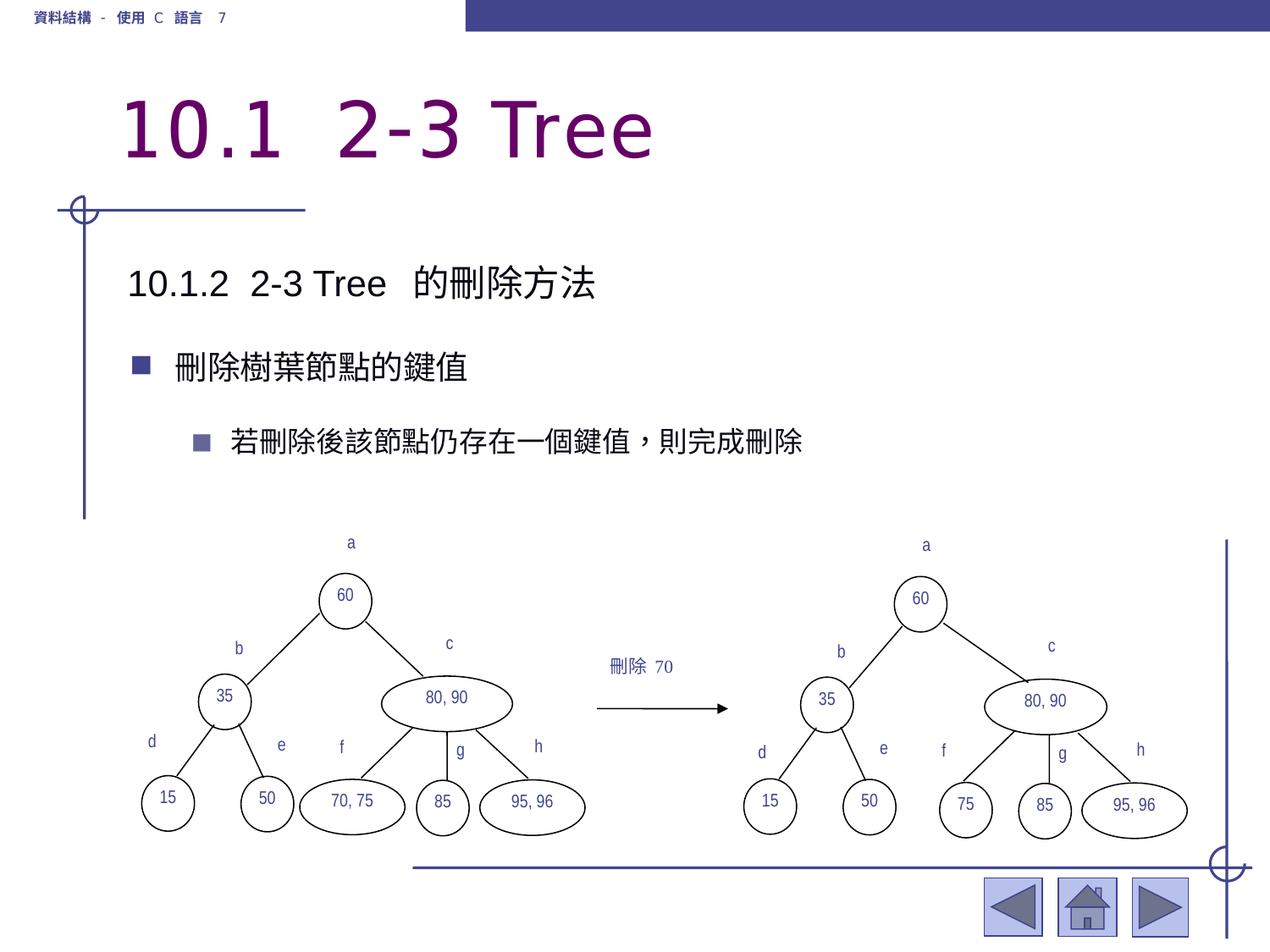

資料結構 - 使用 C 語言   7
# 10.1  2-3 Tree
10.1.2  2-3 Tree 的刪除方法
刪除樹葉節點的鍵值
若刪除後該節點仍存在一個鍵值，則完成刪除
a
60

c
b
35
80, 90

d

e

h
f
g
15
50
70, 75
95, 96
85
a
60

c
b
35
80, 90

e

h
f
g
15
50
75
95, 96
85
刪除70

d